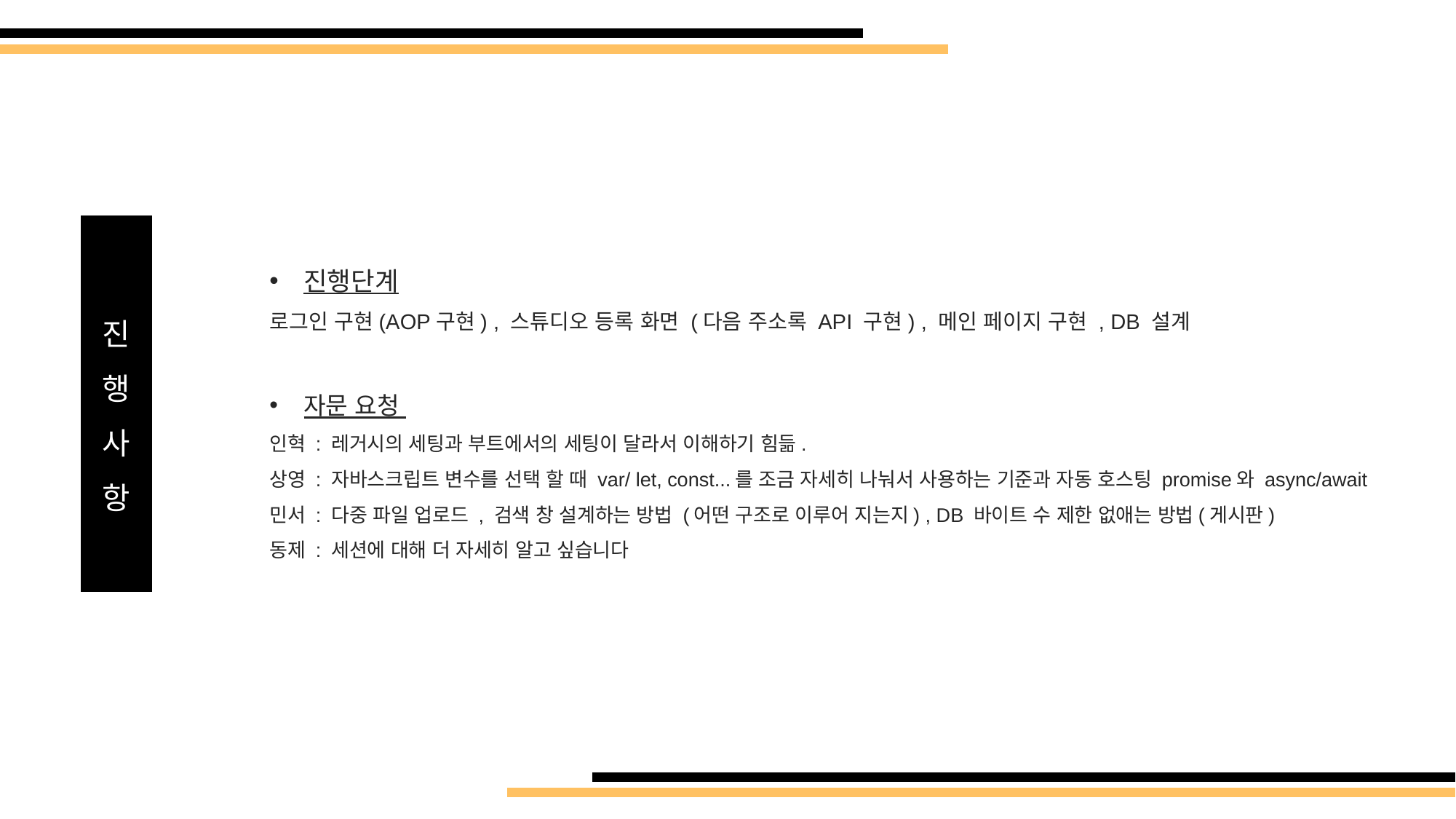

진행단계
로그인 구현(AOP구현) , 스튜디오 등록 화면 (다음 주소록 API 구현) , 메인 페이지 구현 , DB 설계
진
행
사
항
자문 요청
인혁 : 레거시의 세팅과 부트에서의 세팅이 달라서 이해하기 힘듦.
상영 : 자바스크립트 변수를 선택 할 때 var/ let, const...를 조금 자세히 나눠서 사용하는 기준과 자동 호스팅 promise와 async/await
민서 : 다중 파일 업로드 , 검색 창 설계하는 방법 (어떤 구조로 이루어 지는지) , DB 바이트 수 제한 없애는 방법(게시판)
동제 : 세션에 대해 더 자세히 알고 싶습니다